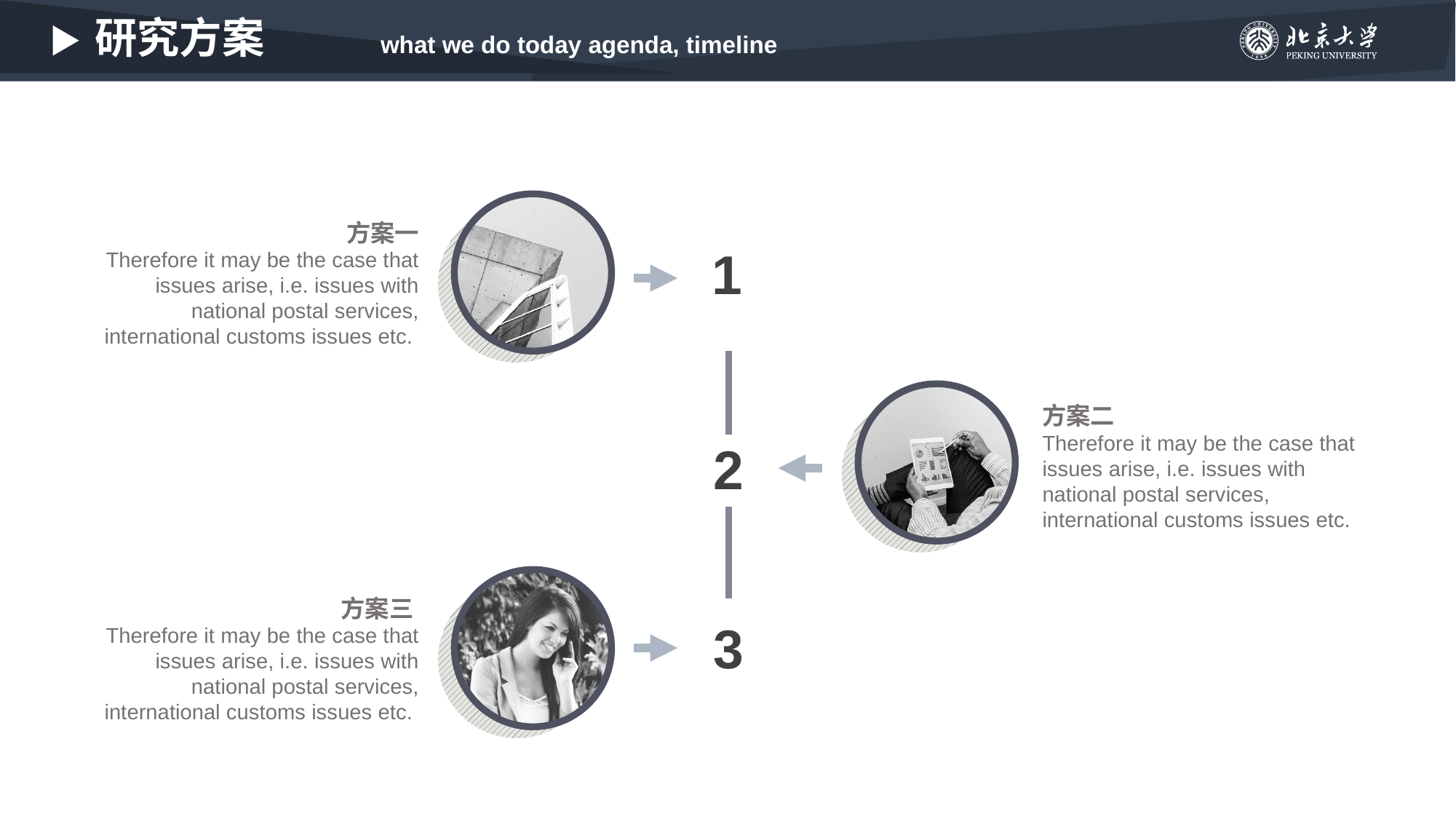

研究方案           what we do today agenda, timeline

方案一
Therefore it may be the case that issues arise, i.e. issues with national postal services, international customs issues etc.
1

方案二
Therefore it may be the case that issues arise, i.e. issues with national postal services, international customs issues etc.
2

方案三
Therefore it may be the case that issues arise, i.e. issues with national postal services, international customs issues etc.
3